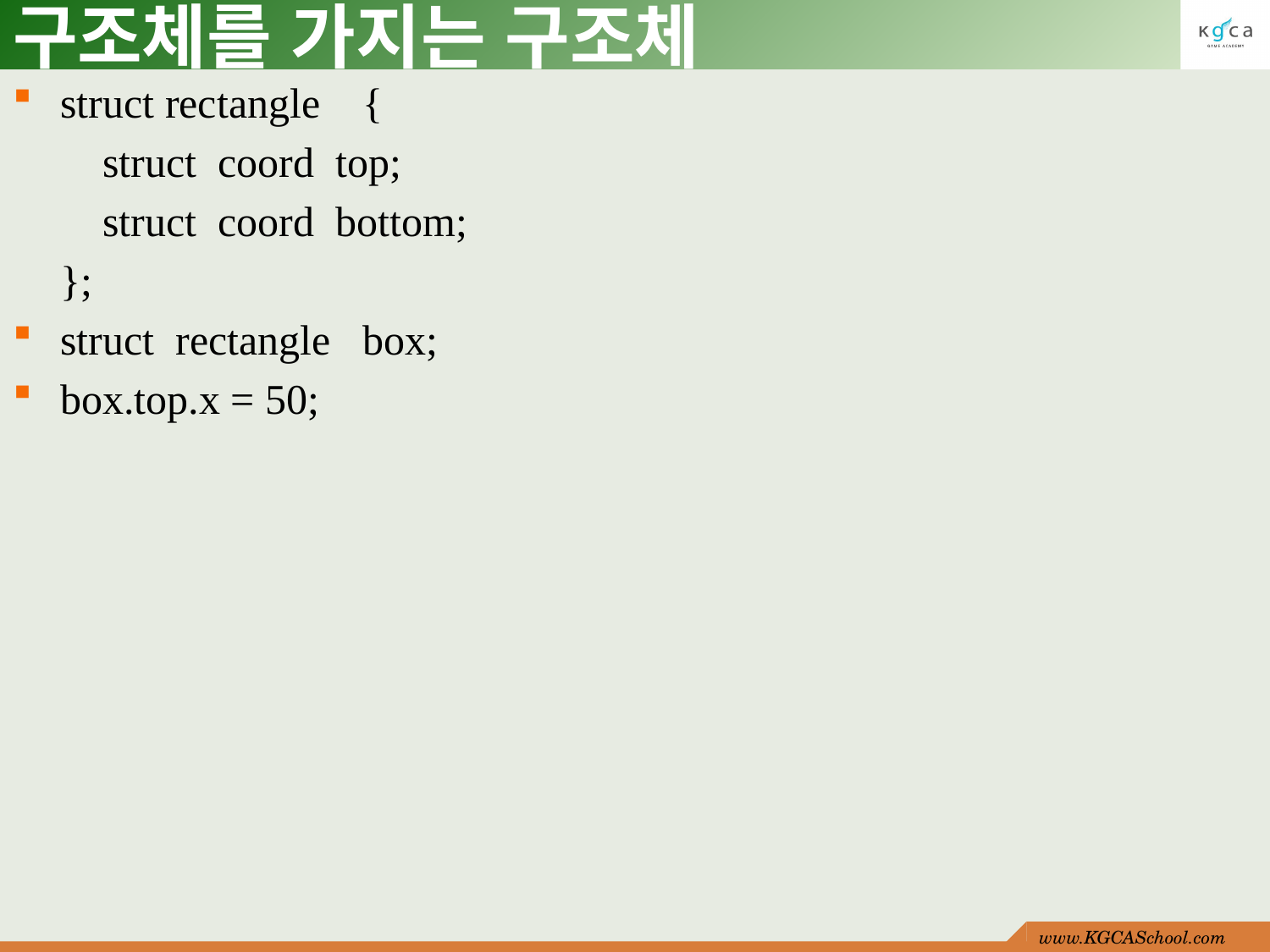

# 구조체를 가지는 구조체
struct rectangle    {
    struct  coord  top;
    struct  coord  bottom;
};
struct  rectangle   box;
box.top.x = 50;